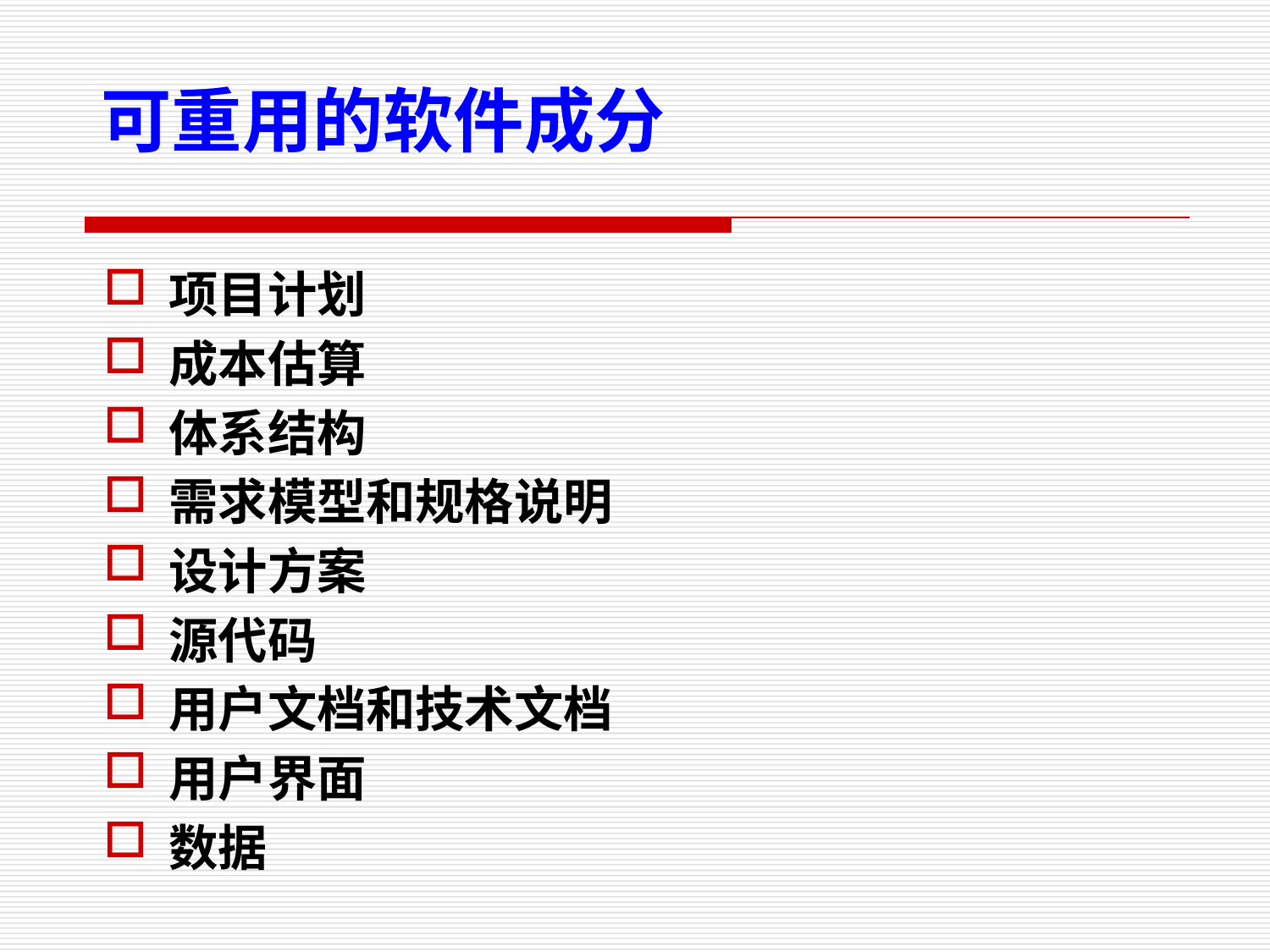

可重用的软件成分
项目计划
成本估算
体系结构
需求模型和规格说明
设计方案
源代码
用户文档和技术文档
用户界面
数据